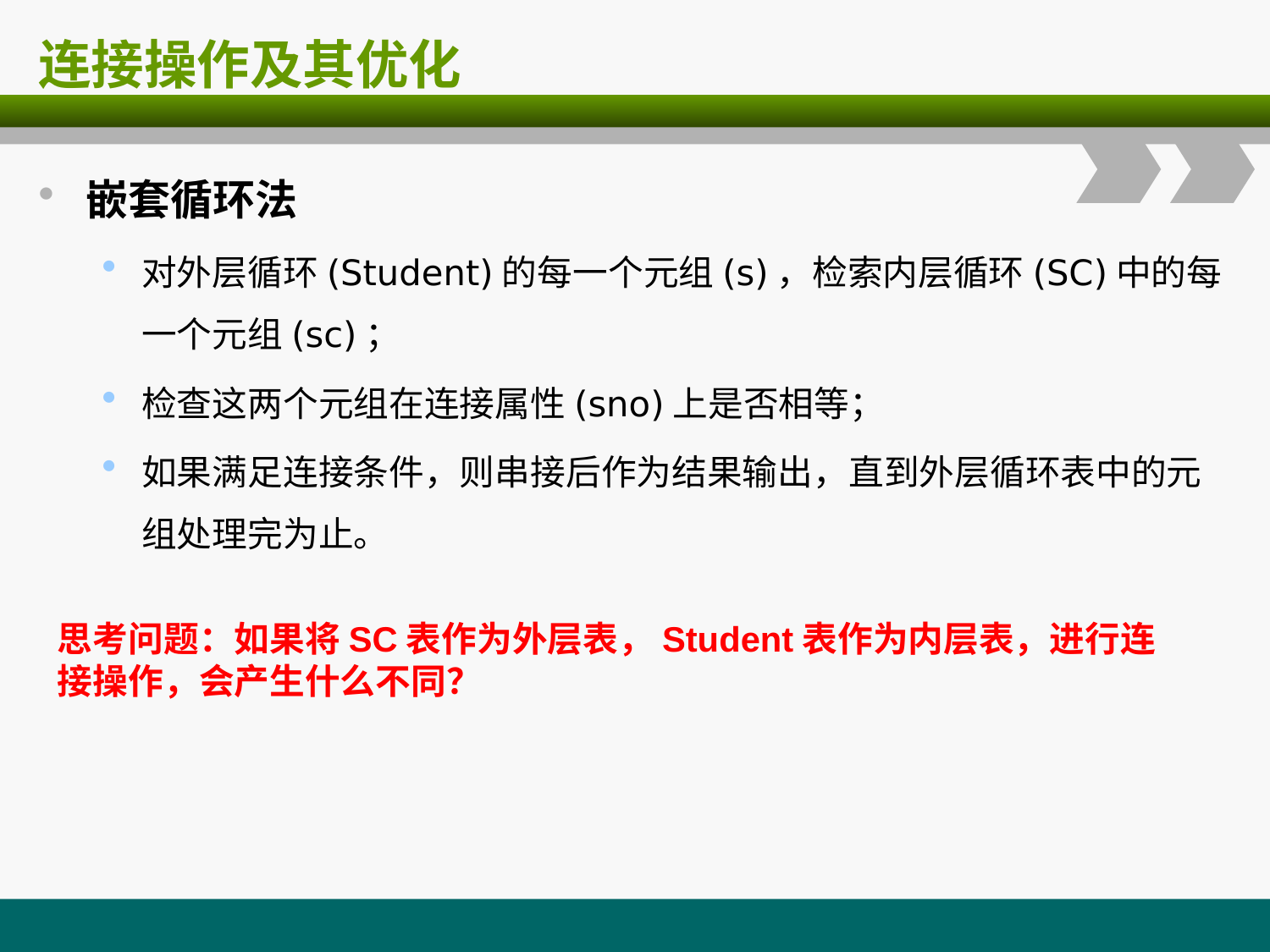

# 连接操作及其优化
嵌套循环法
对外层循环(Student)的每一个元组(s)，检索内层循环(SC)中的每一个元组(sc)；
检查这两个元组在连接属性(sno)上是否相等；
如果满足连接条件，则串接后作为结果输出，直到外层循环表中的元组处理完为止。
思考问题：如果将SC表作为外层表，Student表作为内层表，进行连接操作，会产生什么不同？